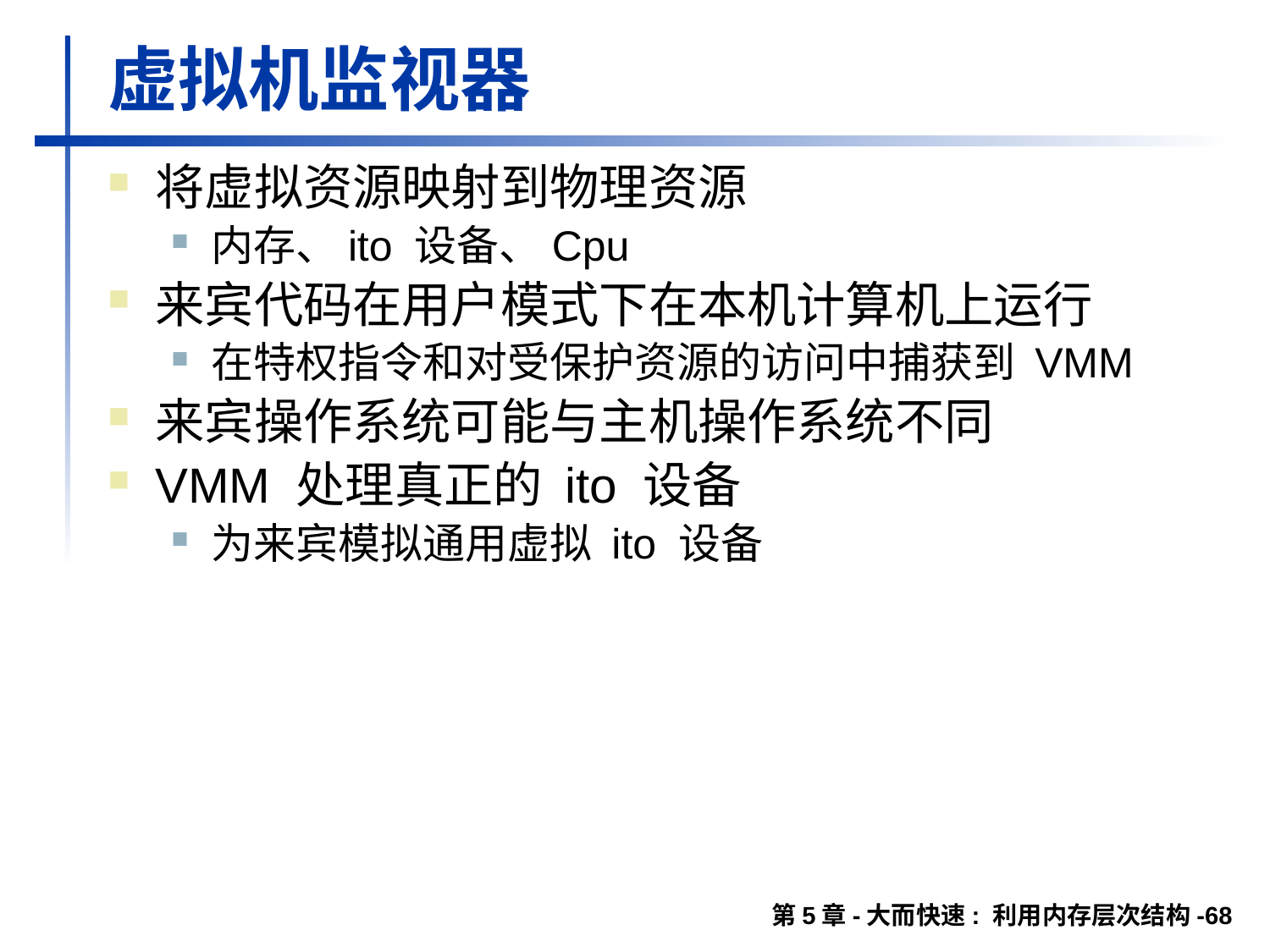

# 虚拟机监视器
将虚拟资源映射到物理资源
内存、ito 设备、Cpu
来宾代码在用户模式下在本机计算机上运行
在特权指令和对受保护资源的访问中捕获到 VMM
来宾操作系统可能与主机操作系统不同
VMM 处理真正的 ito 设备
为来宾模拟通用虚拟 ito 设备
第5章-大而快速: 利用内存层次结构-68